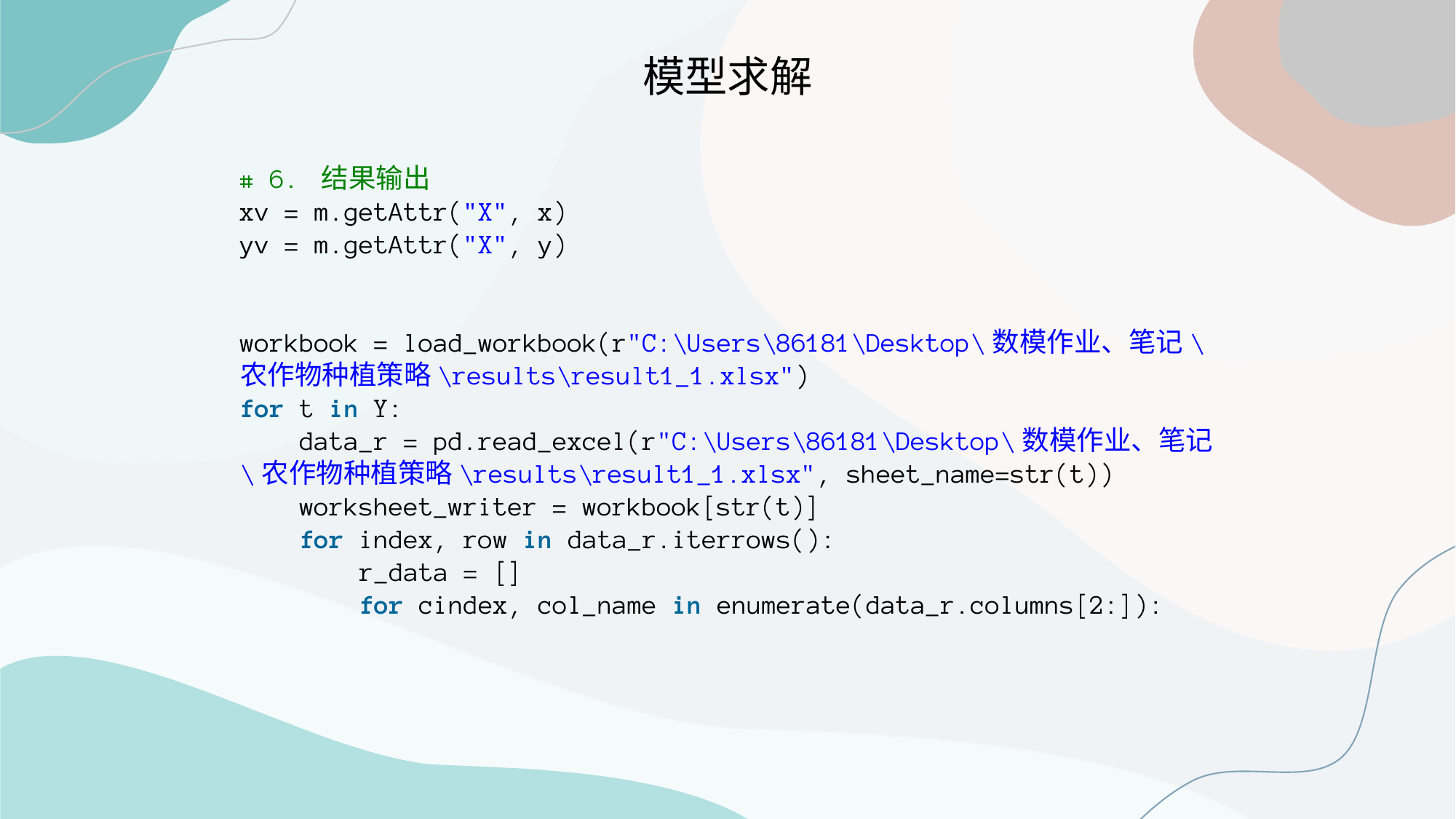

模型求解
# 6. 结果输出
xv = m.getAttr("X", x)
yv = m.getAttr("X", y)

workbook = load_workbook(r"C:\Users\86181\Desktop\数模作业、笔记\农作物种植策略\results\result1_1.xlsx")
for t in Y:
    data_r = pd.read_excel(r"C:\Users\86181\Desktop\数模作业、笔记\农作物种植策略\results\result1_1.xlsx", sheet_name=str(t))
    worksheet_writer = workbook[str(t)]
    for index, row in data_r.iterrows():
        r_data = []
        for cindex, col_name in enumerate(data_r.columns[2:]):